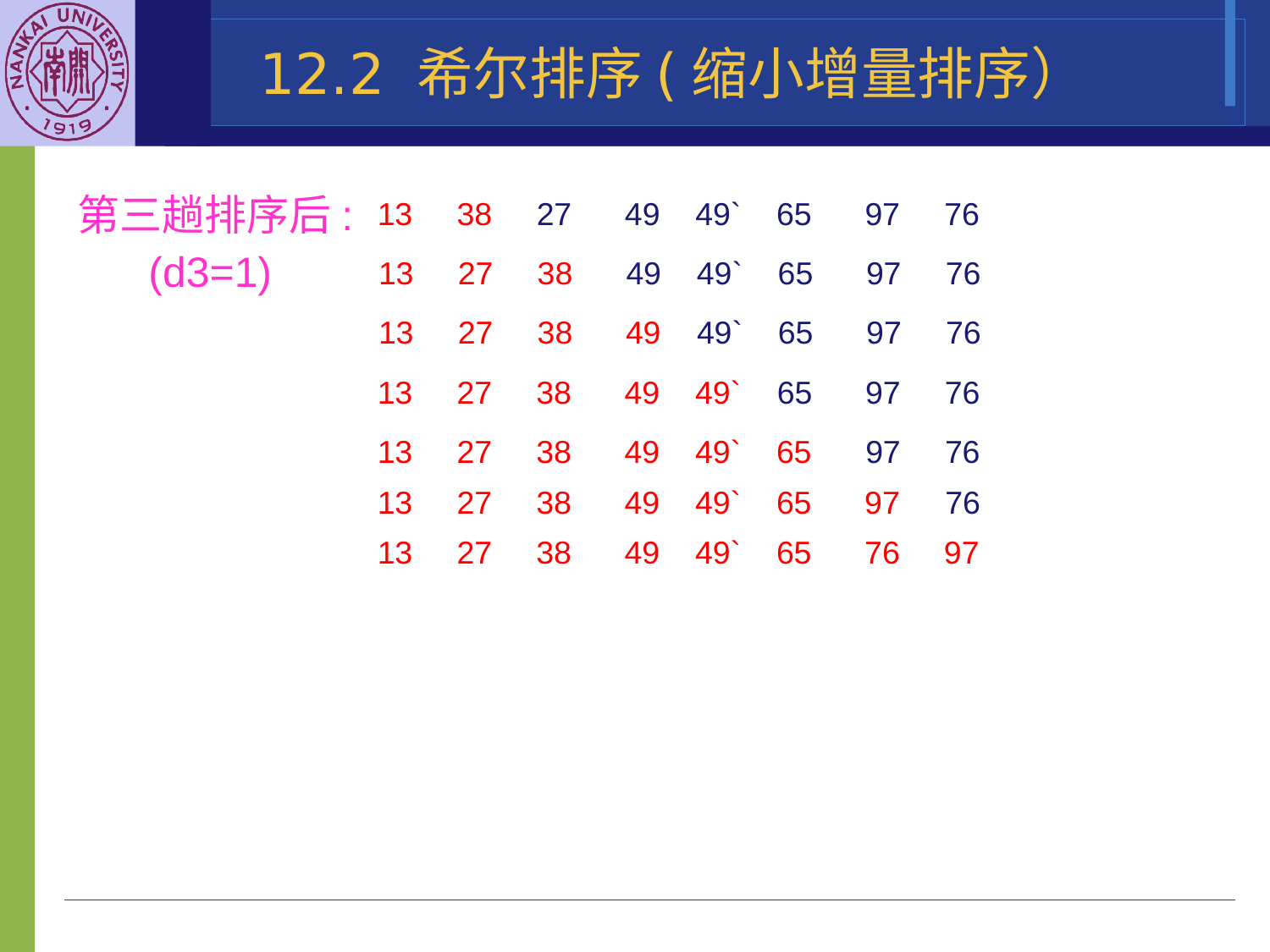

12.2 希尔排序(缩小增量排序）
13     38     27      49    49`    65      97     76
第三趟排序后:
      (d3=1)
13     27     38      49    49`    65      97     76
13     27     38      49    49`    65      97     76
13     27     38      49    49`    65      97     76
13     27     38      49    49`    65      97     76
13     27     38      49    49`    65      97     76
13     27     38      49    49`    65      76     97
13